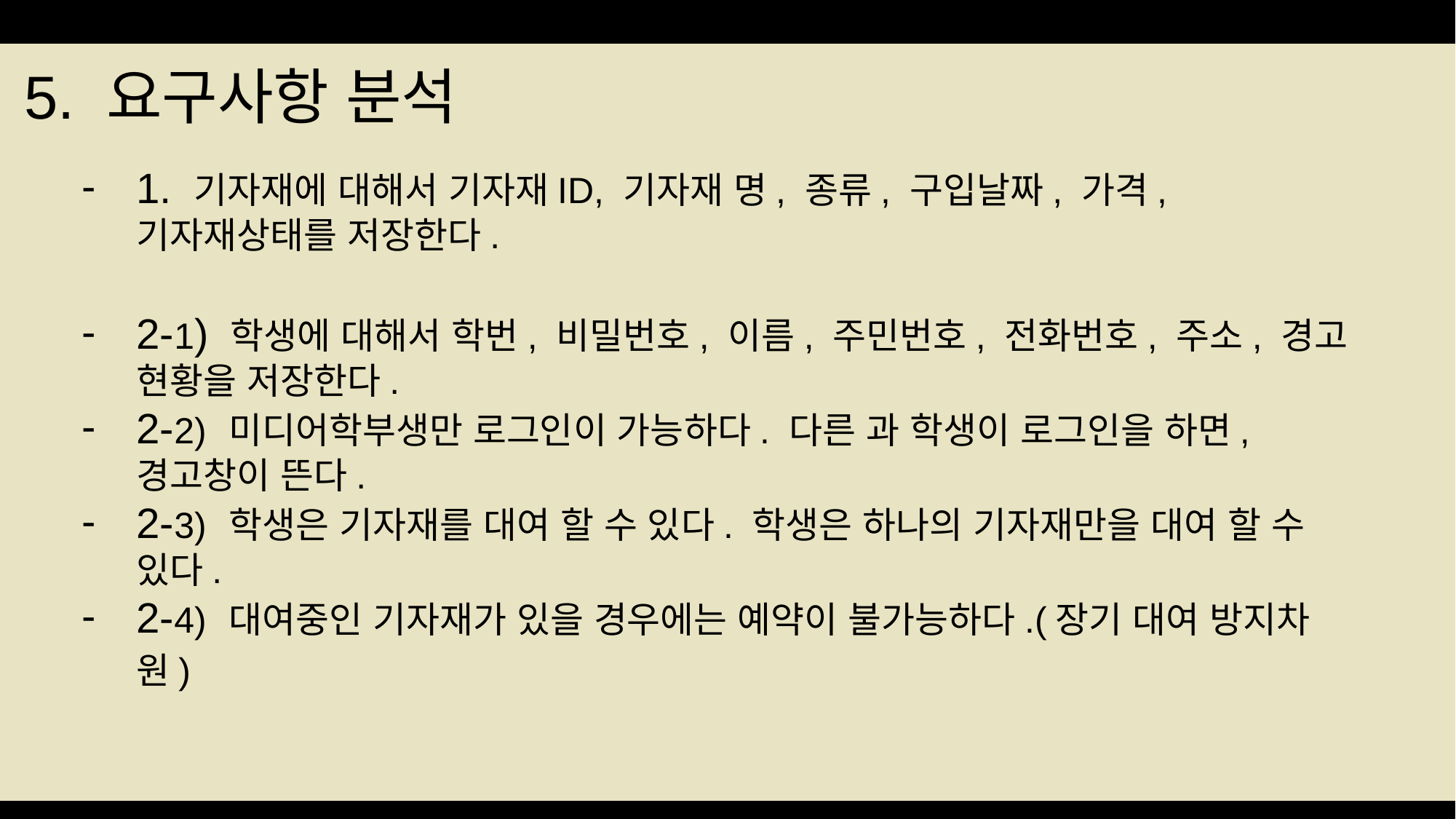

# 5. 요구사항 분석
1. 기자재에 대해서 기자재ID, 기자재 명, 종류, 구입날짜, 가격, 기자재상태를 저장한다.

2-1) 학생에 대해서 학번, 비밀번호, 이름, 주민번호, 전화번호, 주소, 경고 현황을 저장한다.
2-2) 미디어학부생만 로그인이 가능하다. 다른 과 학생이 로그인을 하면, 경고창이 뜬다.
2-3) 학생은 기자재를 대여 할 수 있다. 학생은 하나의 기자재만을 대여 할 수 있다.
2-4) 대여중인 기자재가 있을 경우에는 예약이 불가능하다.(장기 대여 방지차원)